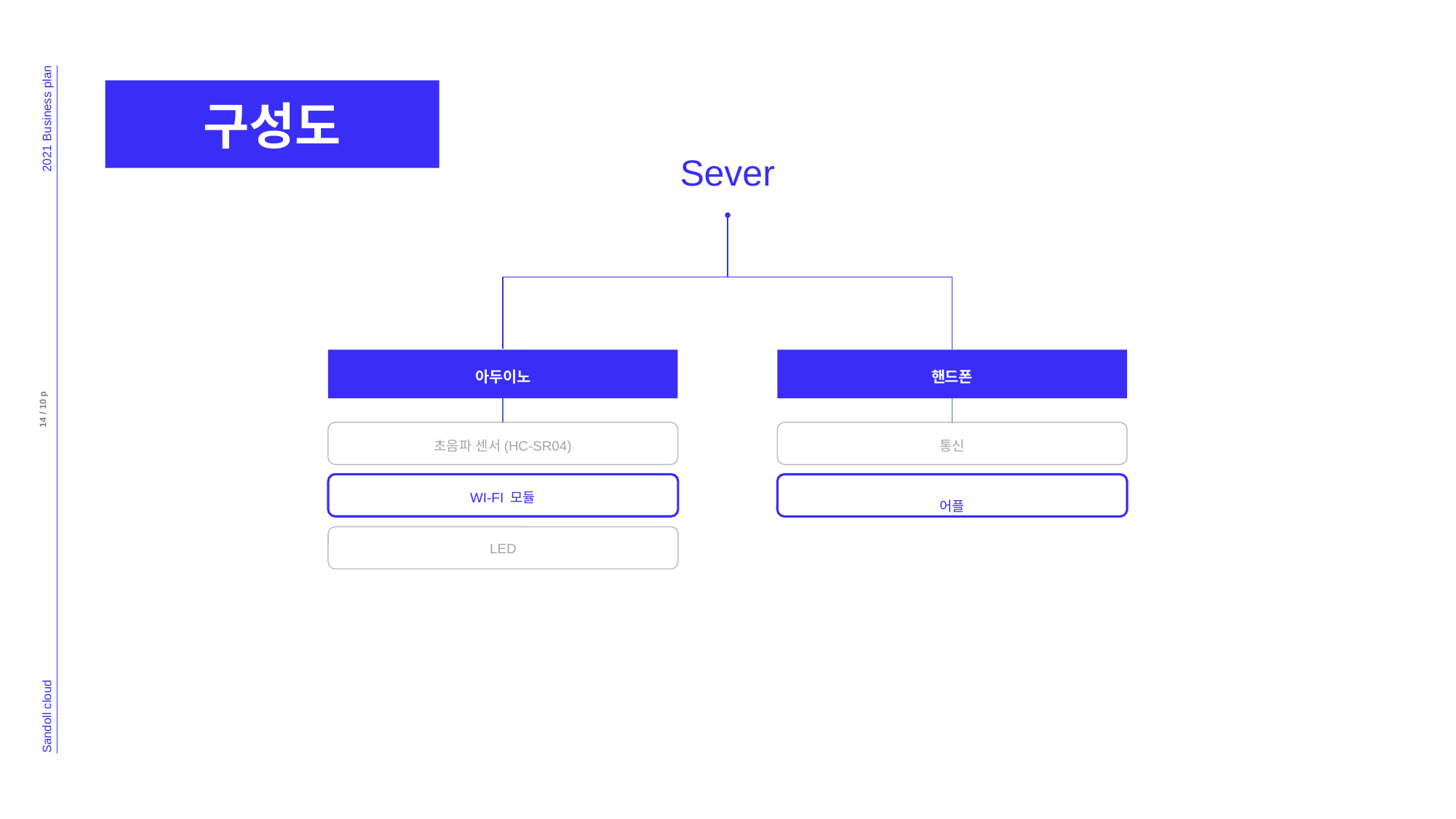

구성도
Sever

아두이노
핸드폰
14 / 10 p

초음파 센서(HC-SR04)
통신

WI-FI 모듈
어플
LED